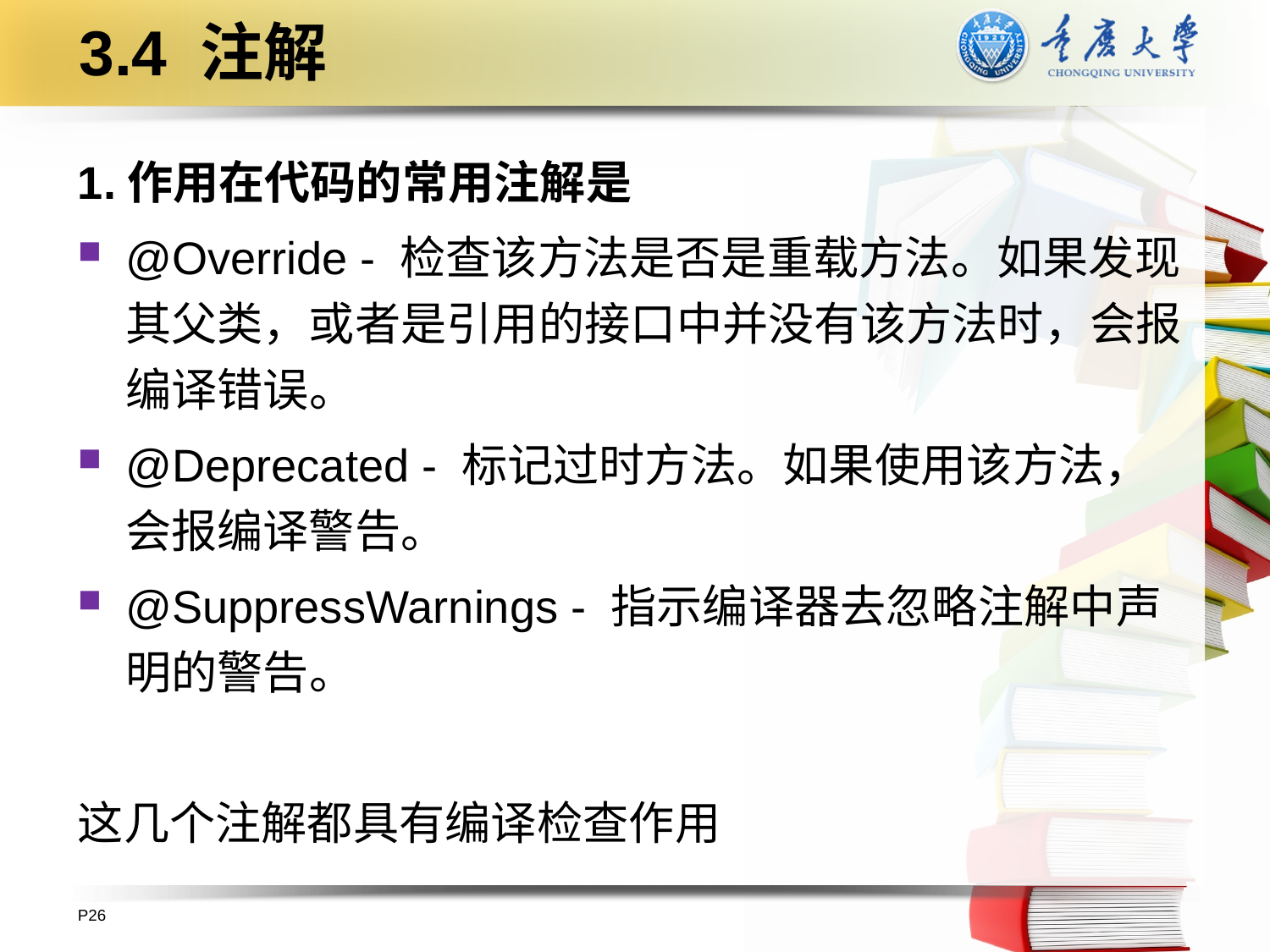

# 3.4 注解
1.作用在代码的常用注解是
@Override - 检查该方法是否是重载方法。如果发现其父类，或者是引用的接口中并没有该方法时，会报编译错误。
@Deprecated - 标记过时方法。如果使用该方法，会报编译警告。
@SuppressWarnings - 指示编译器去忽略注解中声明的警告。

这几个注解都具有编译检查作用

P26